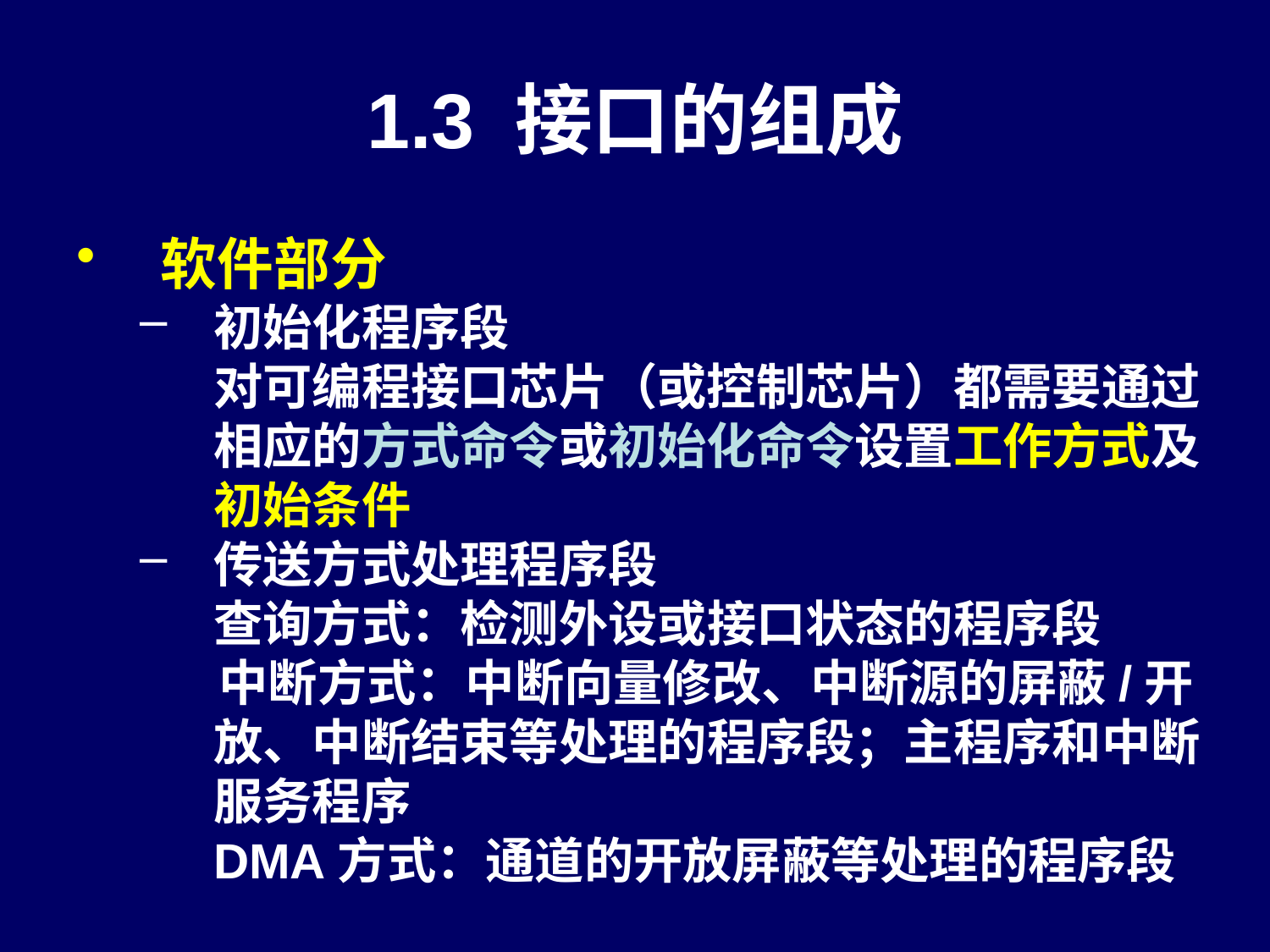

# 1.3 接口的组成
软件部分
初始化程序段
	对可编程接口芯片（或控制芯片）都需要通过相应的方式命令或初始化命令设置工作方式及初始条件
传送方式处理程序段
	查询方式：检测外设或接口状态的程序段
      中断方式：中断向量修改、中断源的屏蔽/开放、中断结束等处理的程序段；主程序和中断服务程序
	DMA方式：通道的开放屏蔽等处理的程序段